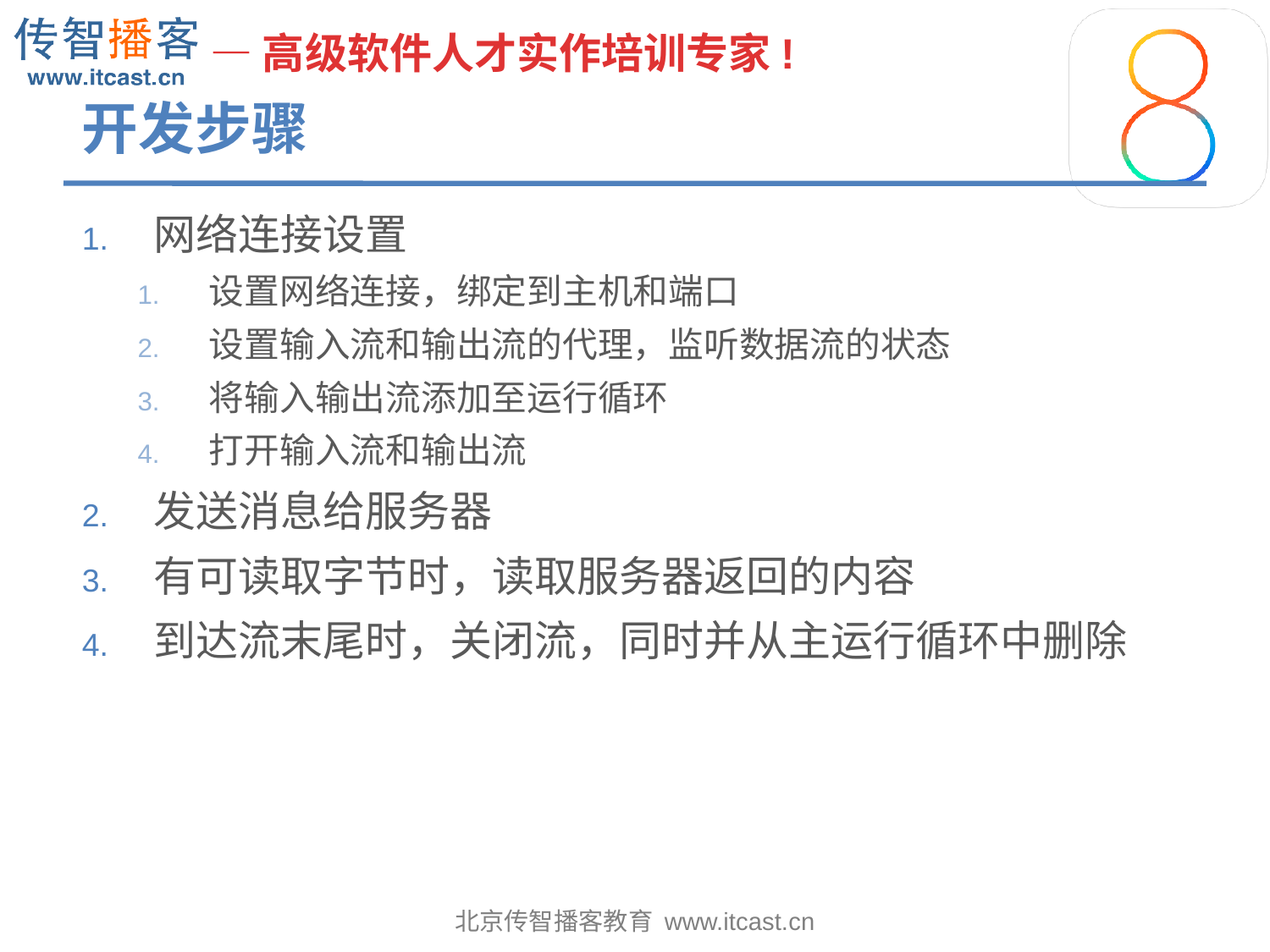

# 开发步骤
网络连接设置
设置网络连接，绑定到主机和端口
设置输入流和输出流的代理，监听数据流的状态
将输入输出流添加至运行循环
打开输入流和输出流
发送消息给服务器
有可读取字节时，读取服务器返回的内容
到达流末尾时，关闭流，同时并从主运行循环中删除